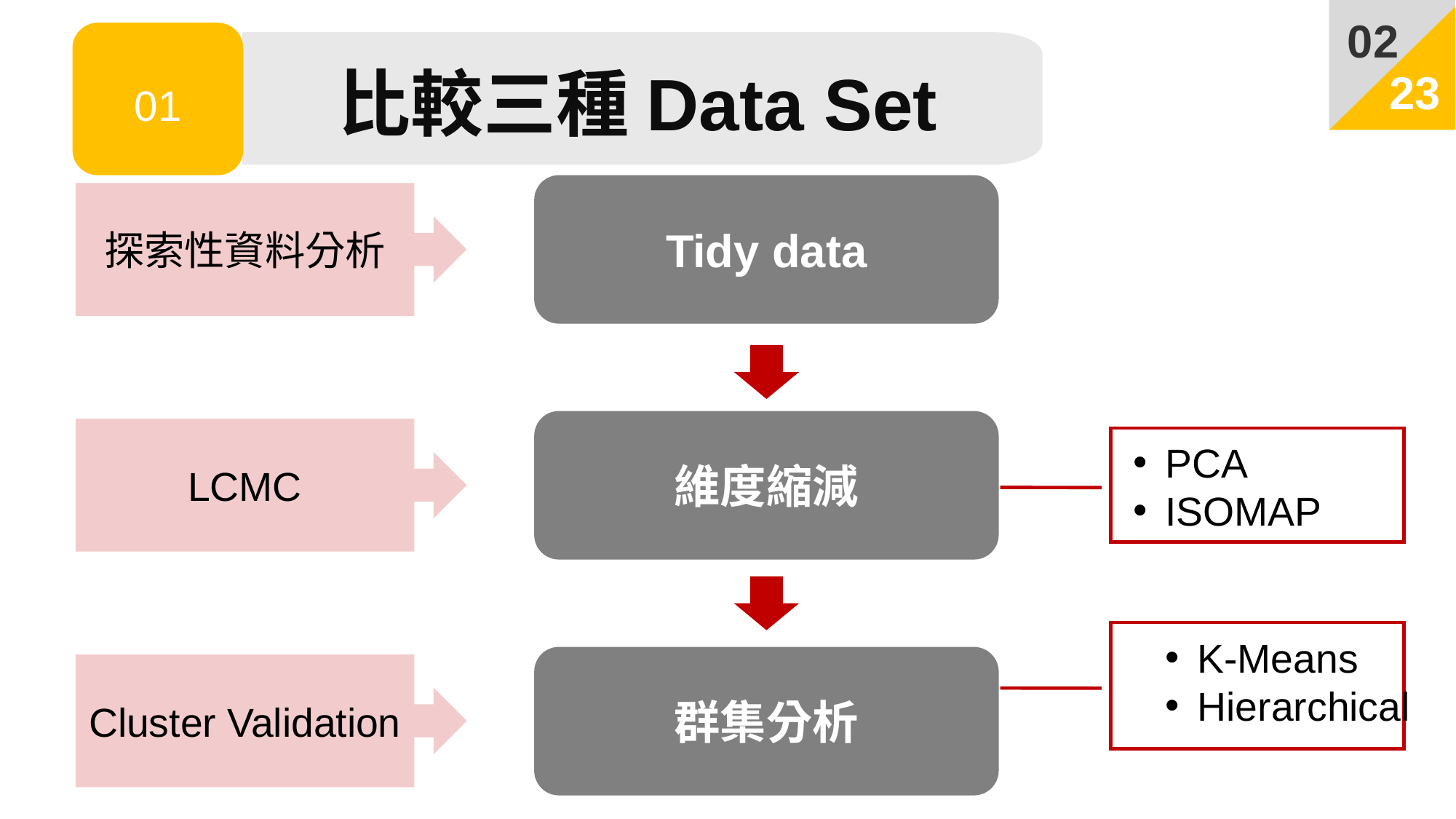

02
01

比較三種Data Set
23
Tidy data
探索性資料分析

維度縮減
LCMC

PCA
ISOMAP

K-Means
Hierarchical
群集分析
Cluster Validation